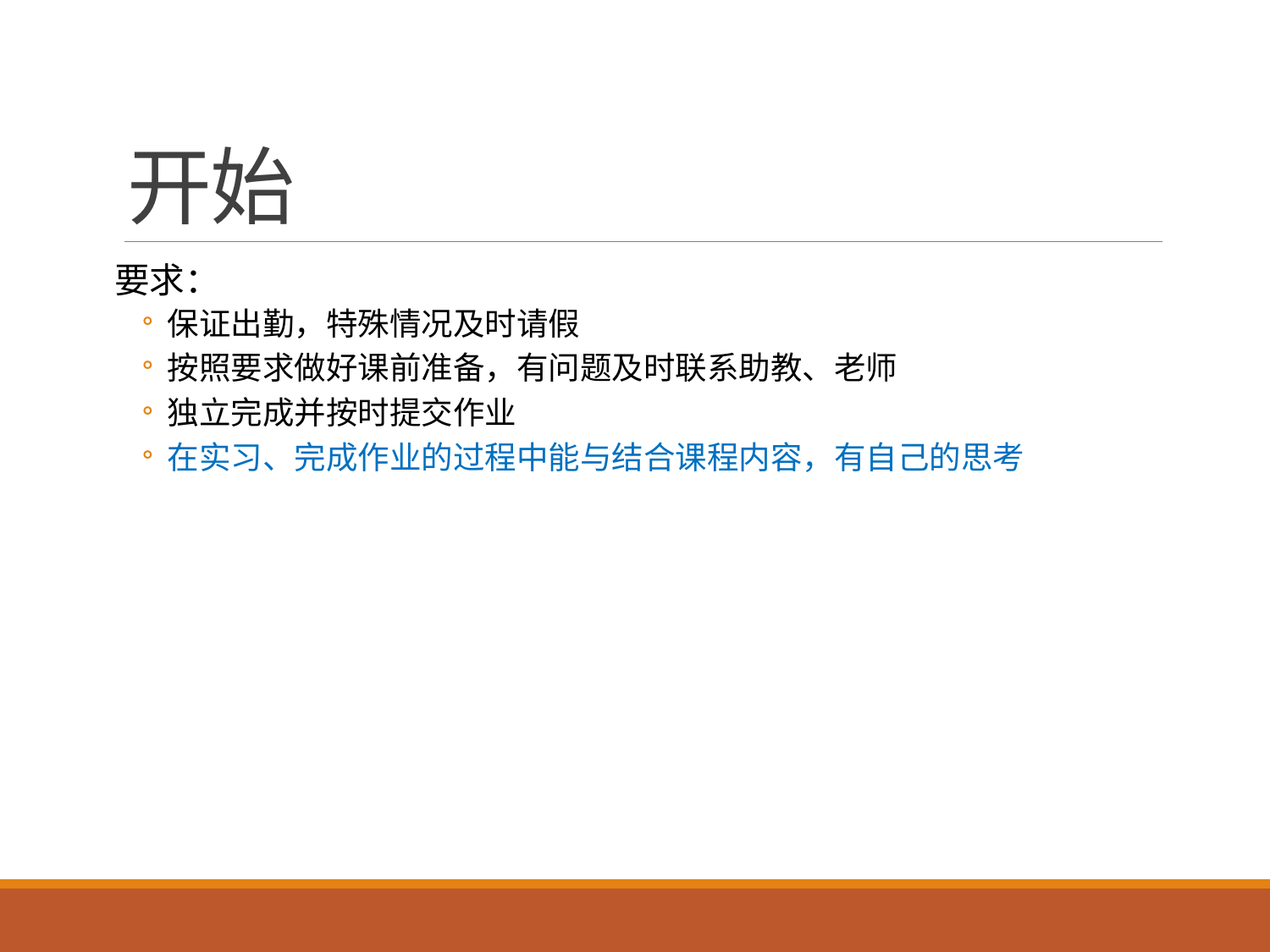

# 开始
要求：
保证出勤，特殊情况及时请假
按照要求做好课前准备，有问题及时联系助教、老师
独立完成并按时提交作业
在实习、完成作业的过程中能与结合课程内容，有自己的思考